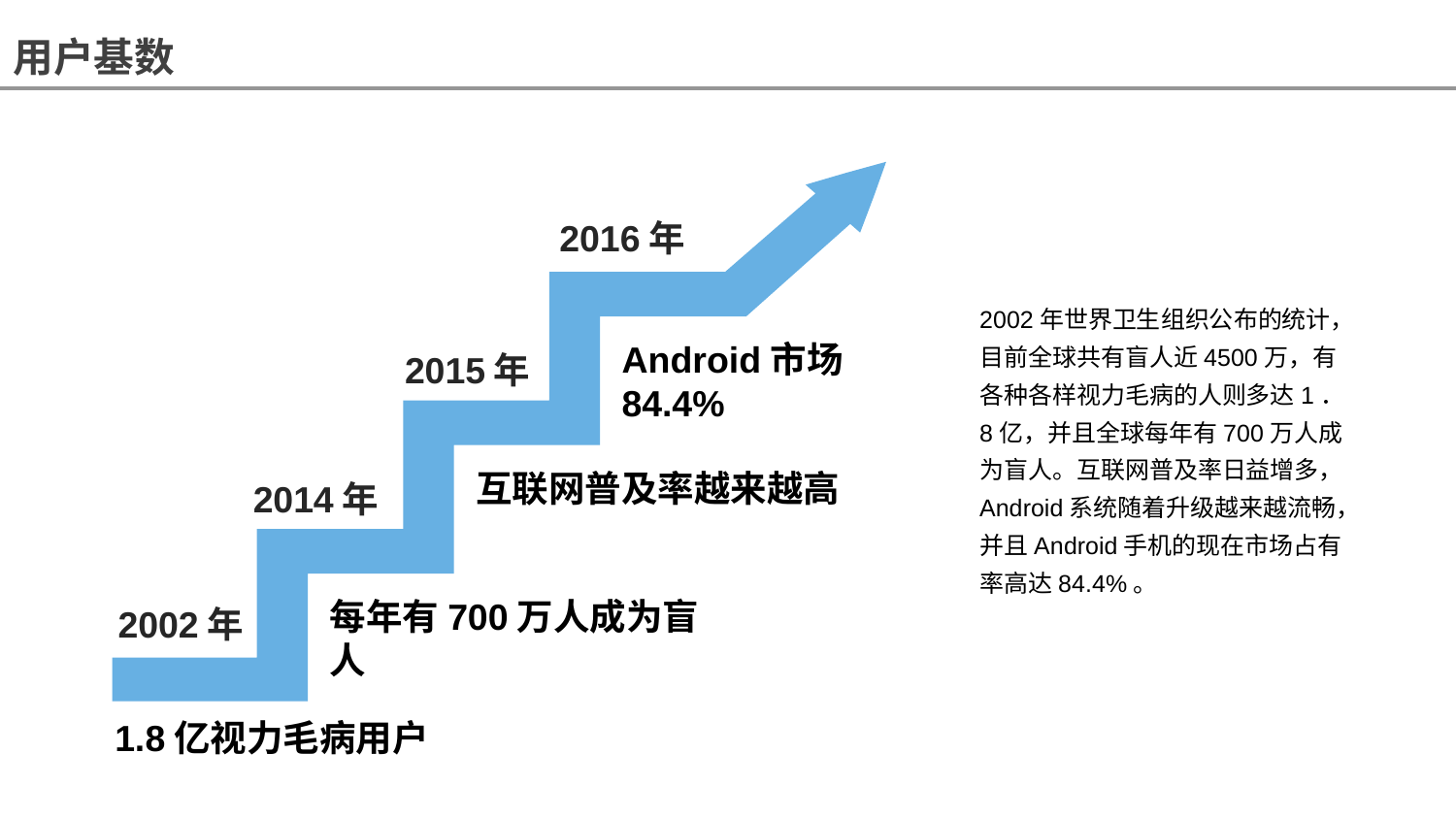

用户基数

2016年
2002年世界卫生组织公布的统计，目前全球共有盲人近4500万，有各种各样视力毛病的人则多达1．8亿，并且全球每年有700万人成为盲人。互联网普及率日益增多，Android系统随着升级越来越流畅，并且Android手机的现在市场占有率高达84.4%。
Android市场84.4%
2015年
互联网普及率越来越高
2014年
每年有700万人成为盲人
2002年
1.8亿视力毛病用户